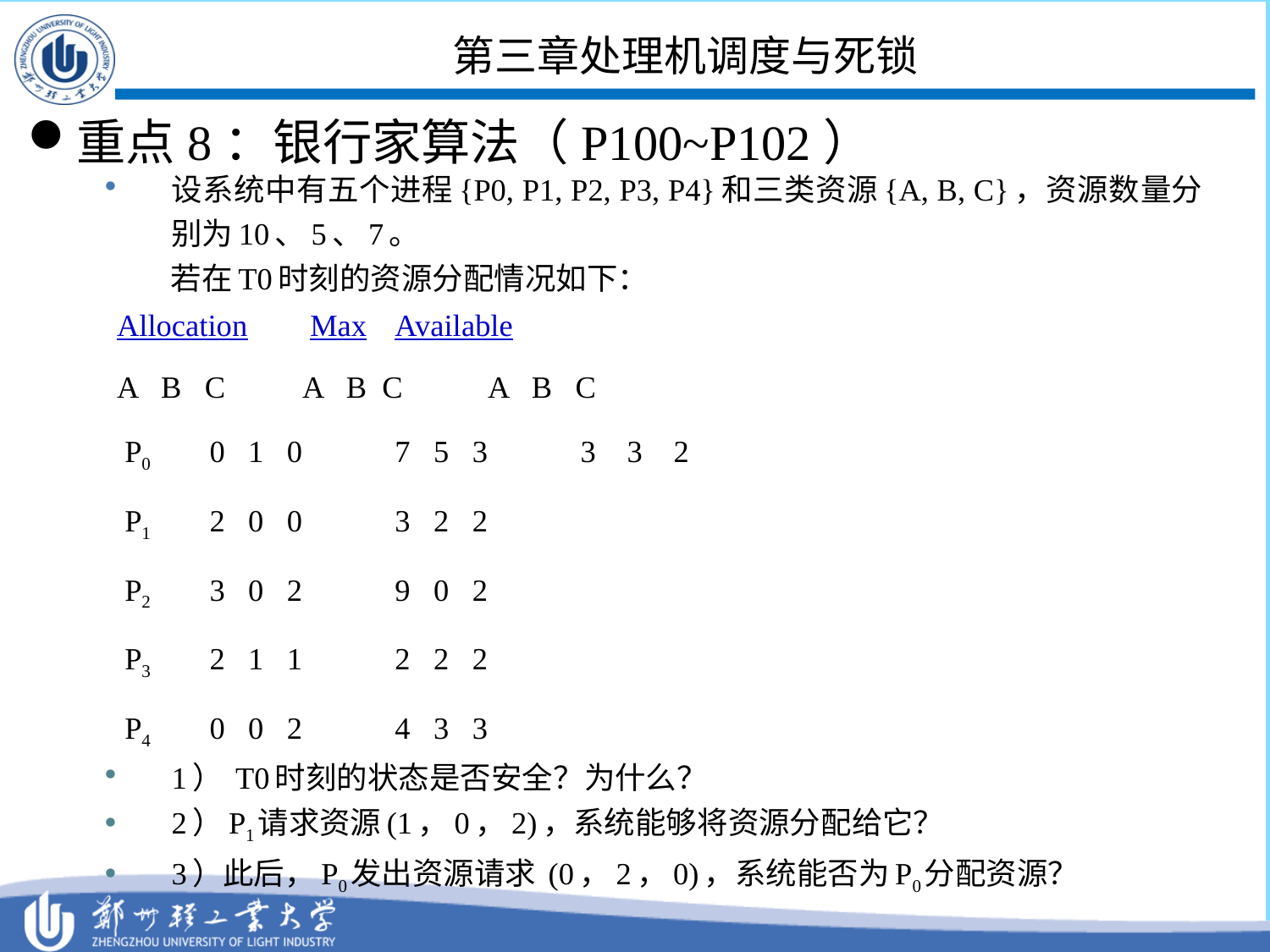

# 第三章处理机调度与死锁
重点8：银行家算法（P100~P102）

设系统中有五个进程{P0, P1, P2, P3, P4}和三类资源{A, B, C}，资源数量分别为10、5、7。
     若在T0时刻的资源分配情况如下：
			Allocation		 Max		Available
			A   B   C		A   B  C 		A   B   C
		 P0	0   1   0		7   5   3 		3    3    2
		 P1	2   0   0 		3   2   2
		 P2	3   0   2 		9   0   2
		 P3	2   1   1 		2   2   2
		 P4	0   0   2		4   3   3
1） T0时刻的状态是否安全？为什么？
2）P1请求资源(1，0，2)，系统能够将资源分配给它？
3）此后，P0发出资源请求 (0，2，0)，系统能否为P0分配资源？